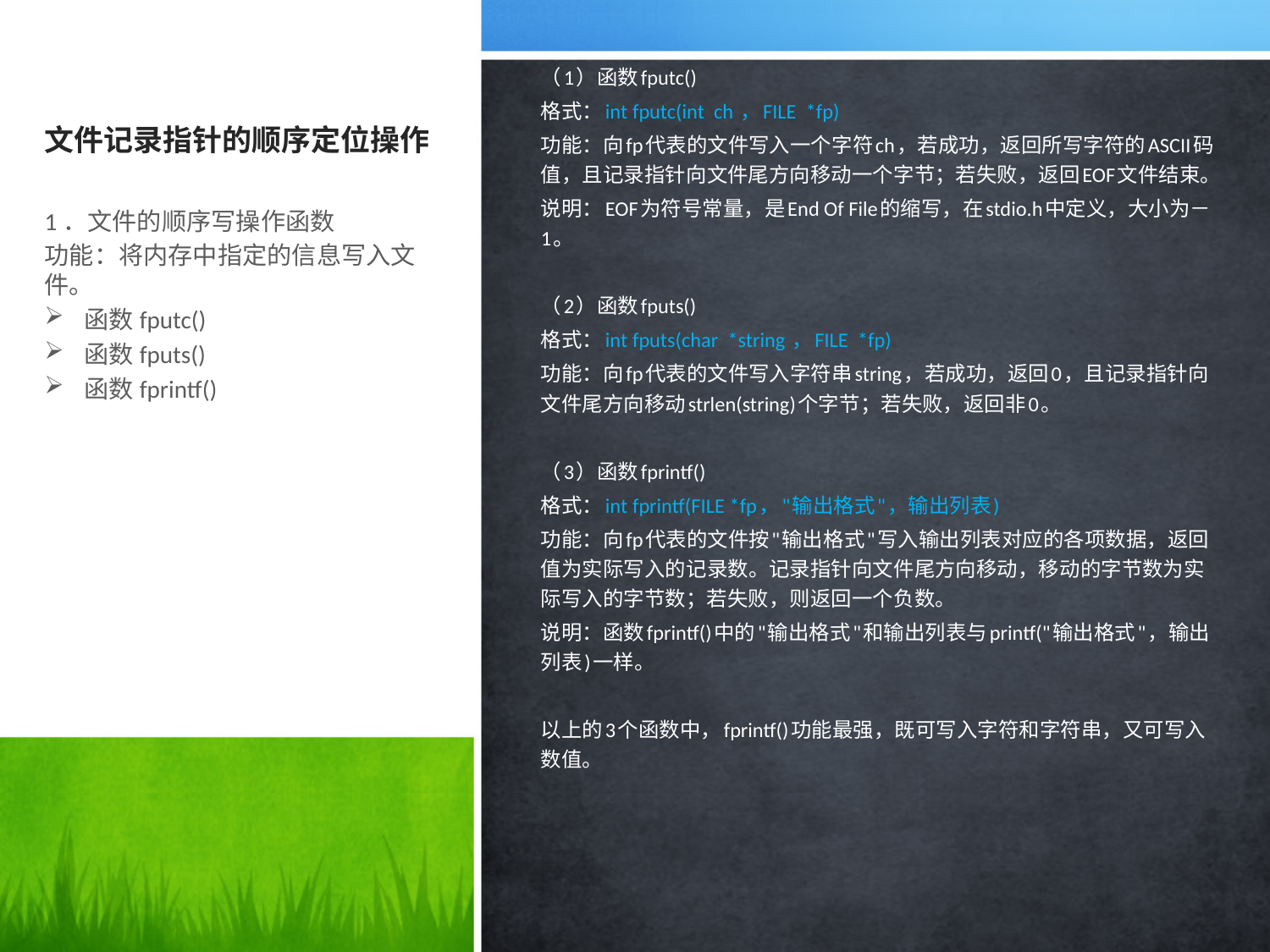

（1）函数fputc()
格式：int fputc(int  ch ，FILE  *fp)
功能：向fp代表的文件写入一个字符ch，若成功，返回所写字符的ASCII码值，且记录指针向文件尾方向移动一个字节；若失败，返回EOF文件结束。
说明：EOF为符号常量，是End Of File的缩写，在stdio.h中定义，大小为－1。

（2）函数fputs()
格式：int fputs(char  *string ，FILE  *fp)
功能：向fp代表的文件写入字符串string，若成功，返回0，且记录指针向文件尾方向移动strlen(string)个字节；若失败，返回非0。

（3）函数fprintf()
格式：int fprintf(FILE *fp，"输出格式"，输出列表)
功能：向fp代表的文件按"输出格式"写入输出列表对应的各项数据，返回值为实际写入的记录数。记录指针向文件尾方向移动，移动的字节数为实际写入的字节数；若失败，则返回一个负数。
说明：函数fprintf()中的"输出格式"和输出列表与printf("输出格式"，输出列表)一样。

以上的3个函数中，fprintf()功能最强，既可写入字符和字符串，又可写入数值。

# 文件记录指针的顺序定位操作
1．文件的顺序写操作函数
功能：将内存中指定的信息写入文件。
函数fputc()
函数fputs()
函数fprintf()